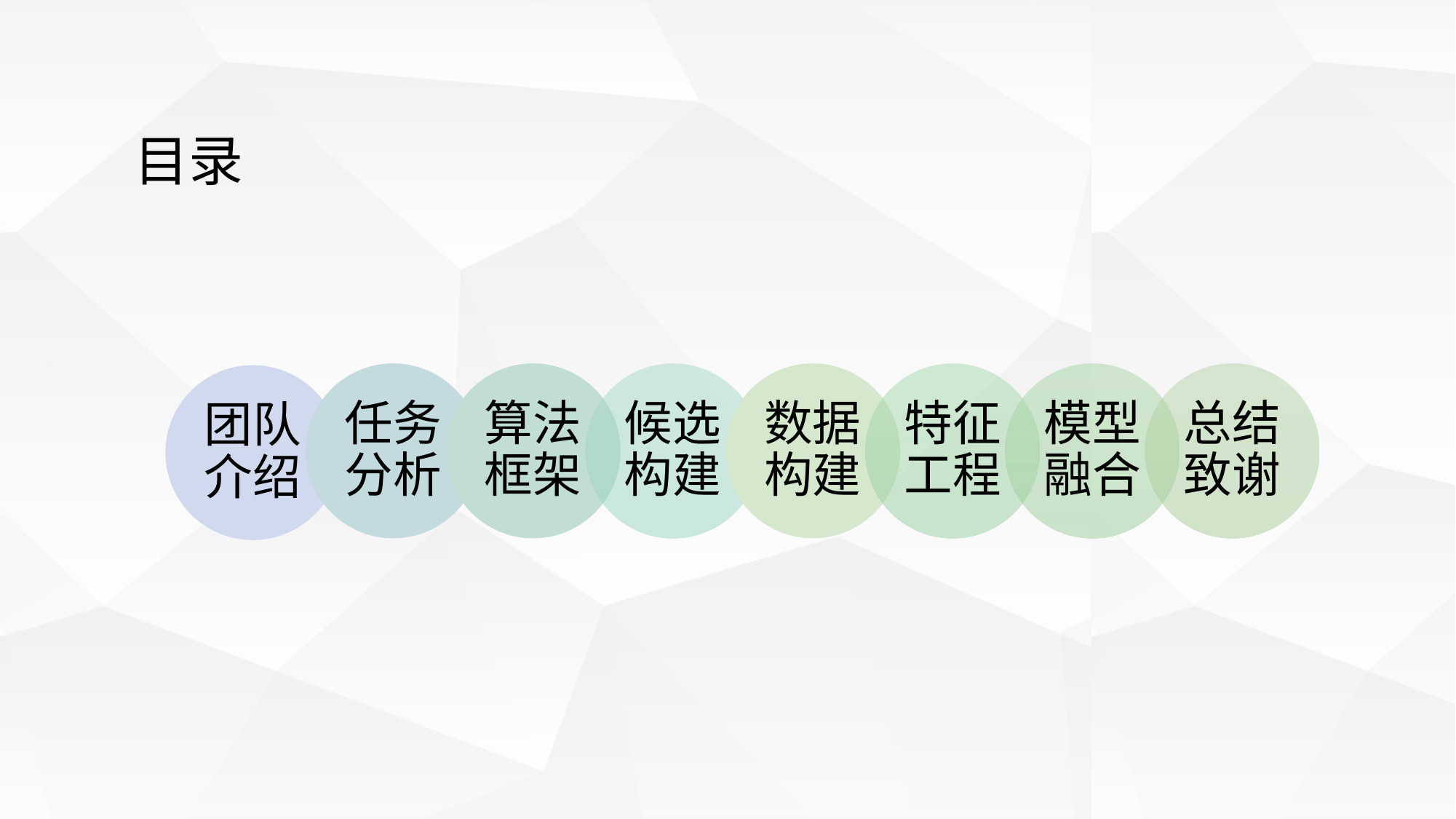

目录
团队介绍
任务分析
算法框架
候选构建
数据构建
特征工程
模型融合
总结致谢